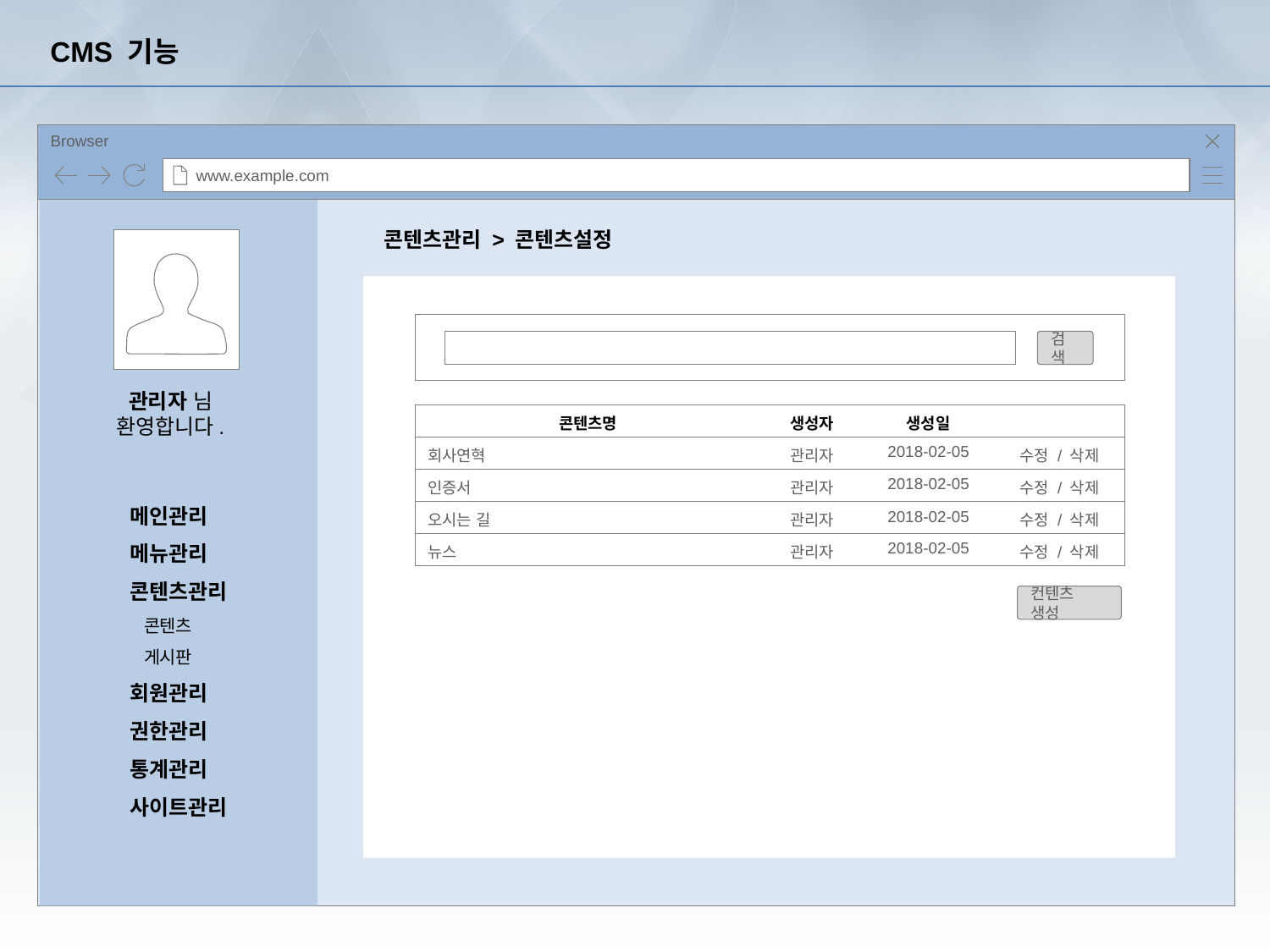

# CMS 기능

콘텐츠관리 > 콘텐츠설정

검색

관리자 님
환영합니다.
| 콘텐츠명 | 생성자 | 생성일 |  |
| --- | --- | --- | --- |
| 회사연혁 | 관리자 | 2018-02-05 | 수정 / 삭제 |
| 인증서 | 관리자 | 2018-02-05 | 수정 / 삭제 |
| 오시는 길 | 관리자 | 2018-02-05 | 수정 / 삭제 |
| 뉴스 | 관리자 | 2018-02-05 | 수정 / 삭제 |
메인관리
메뉴관리
콘텐츠관리
  콘텐츠
  게시판
회원관리
권한관리
통계관리
사이트관리
컨텐츠 생성